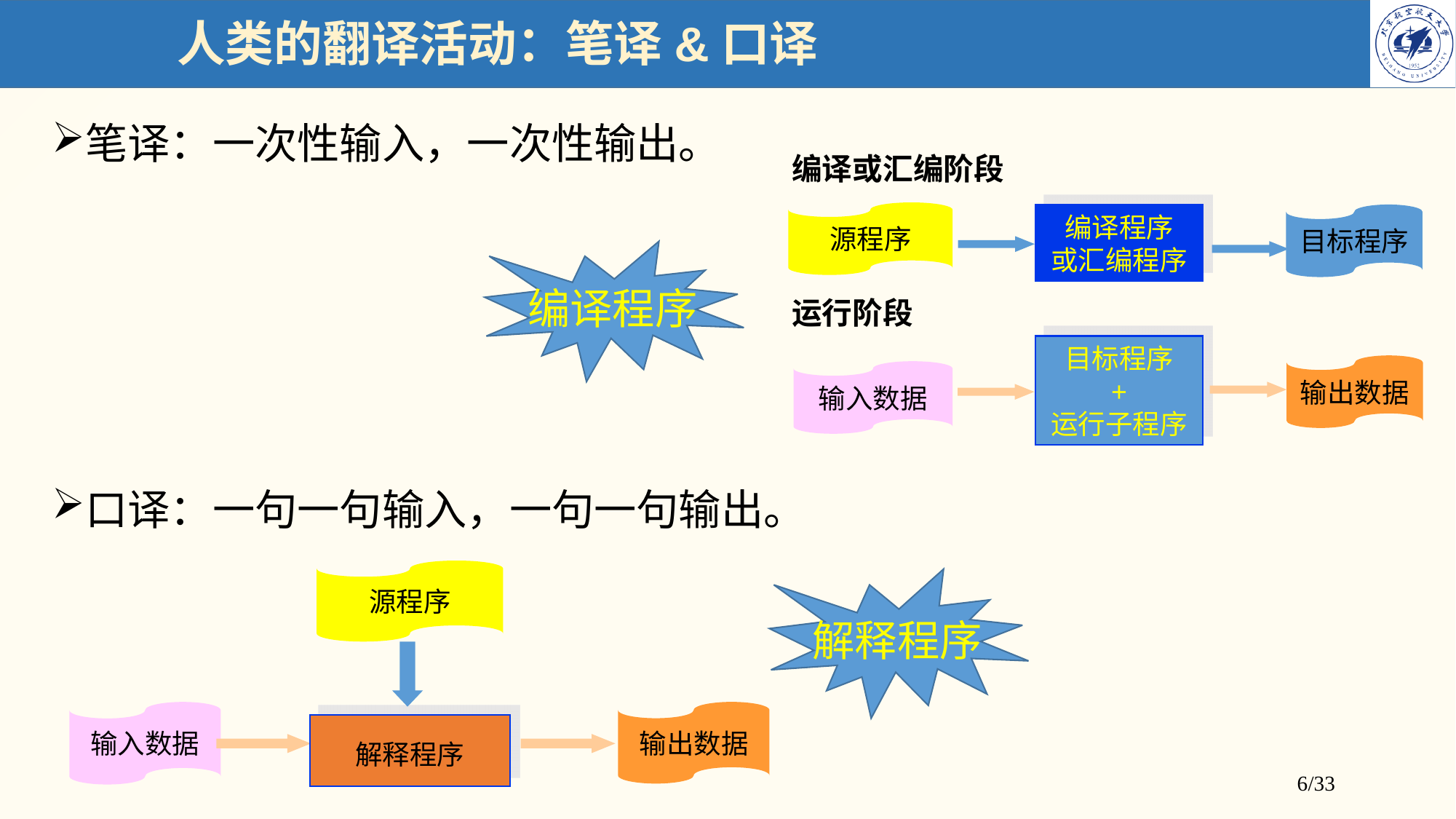

# 人类的翻译活动：笔译&口译
笔译：一次性输入，一次性输出。

口译：一句一句输入，一句一句输出。
编译或汇编阶段

运行阶段
源程序
编译程序
或汇编程序
目标程序

目标程序
+
运行子程序
输出数据
输入数据

编译程序
源程序

输入数据
输出数据
解释程序

解释程序